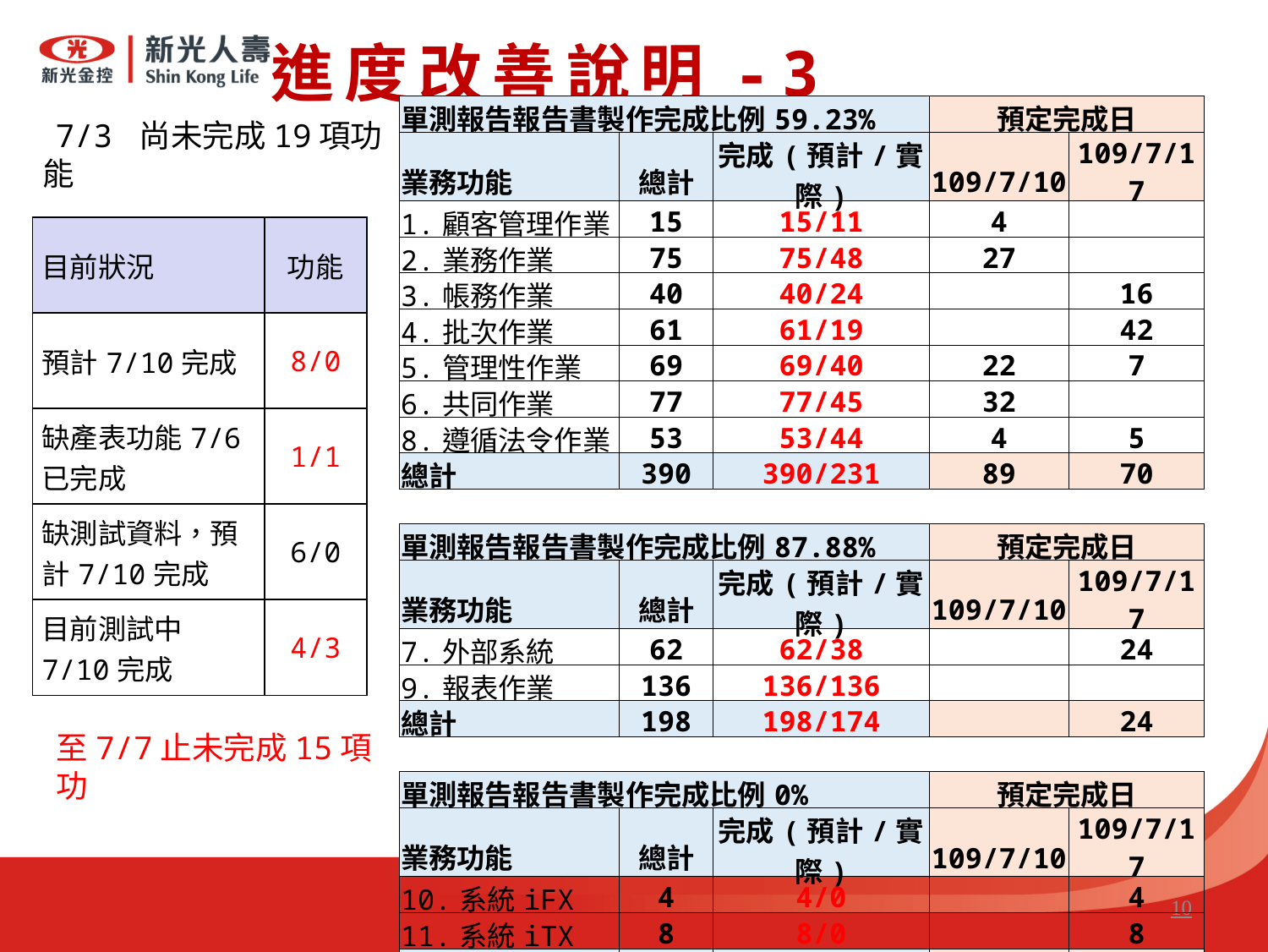

進度改善說明-3

| 單測報告報告書製作完成比例59.23% |  |  | 預定完成日 |  |
| --- | --- | --- | --- | --- |
| 業務功能 | 總計 | 完成(預計/實際) | 109/7/10 | 109/7/17 |
| 1.顧客管理作業 | 15 | 15/11 | 4 |  |
| 2.業務作業 | 75 | 75/48 | 27 |  |
| 3.帳務作業 | 40 | 40/24 |  | 16 |
| 4.批次作業 | 61 | 61/19 |  | 42 |
| 5.管理性作業 | 69 | 69/40 | 22 | 7 |
| 6.共同作業 | 77 | 77/45 | 32 |  |
| 8.遵循法令作業 | 53 | 53/44 | 4 | 5 |
| 總計 | 390 | 390/231 | 89 | 70 |
|  |  |  |  |  |
| 單測報告報告書製作完成比例87.88% |  |  | 預定完成日 |  |
| 業務功能 | 總計 | 完成(預計/實際) | 109/7/10 | 109/7/17 |
| 7.外部系統 | 62 | 62/38 |  | 24 |
| 9.報表作業 | 136 | 136/136 |  |  |
| 總計 | 198 | 198/174 |  | 24 |
|  |  |  |  |  |
| 單測報告報告書製作完成比例0% |  |  | 預定完成日 |  |
| 業務功能 | 總計 | 完成(預計/實際) | 109/7/10 | 109/7/17 |
| 10.系統iFX | 4 | 4/0 |  | 4 |
| 11.系統iTX | 8 | 8/0 |  | 8 |
| 總計 | 12 | 12/0 |  | 12 |
 7/3 尚未完成19項功能

| 目前狀況 | 功能 |
| --- | --- |
| 預計7/10完成 | 8/0 |
| 缺產表功能7/6已完成 | 1/1 |
| 缺測試資料，預計7/10完成 | 6/0 |
| 目前測試中7/10完成 | 4/3 |
至7/7止未完成15項功

10